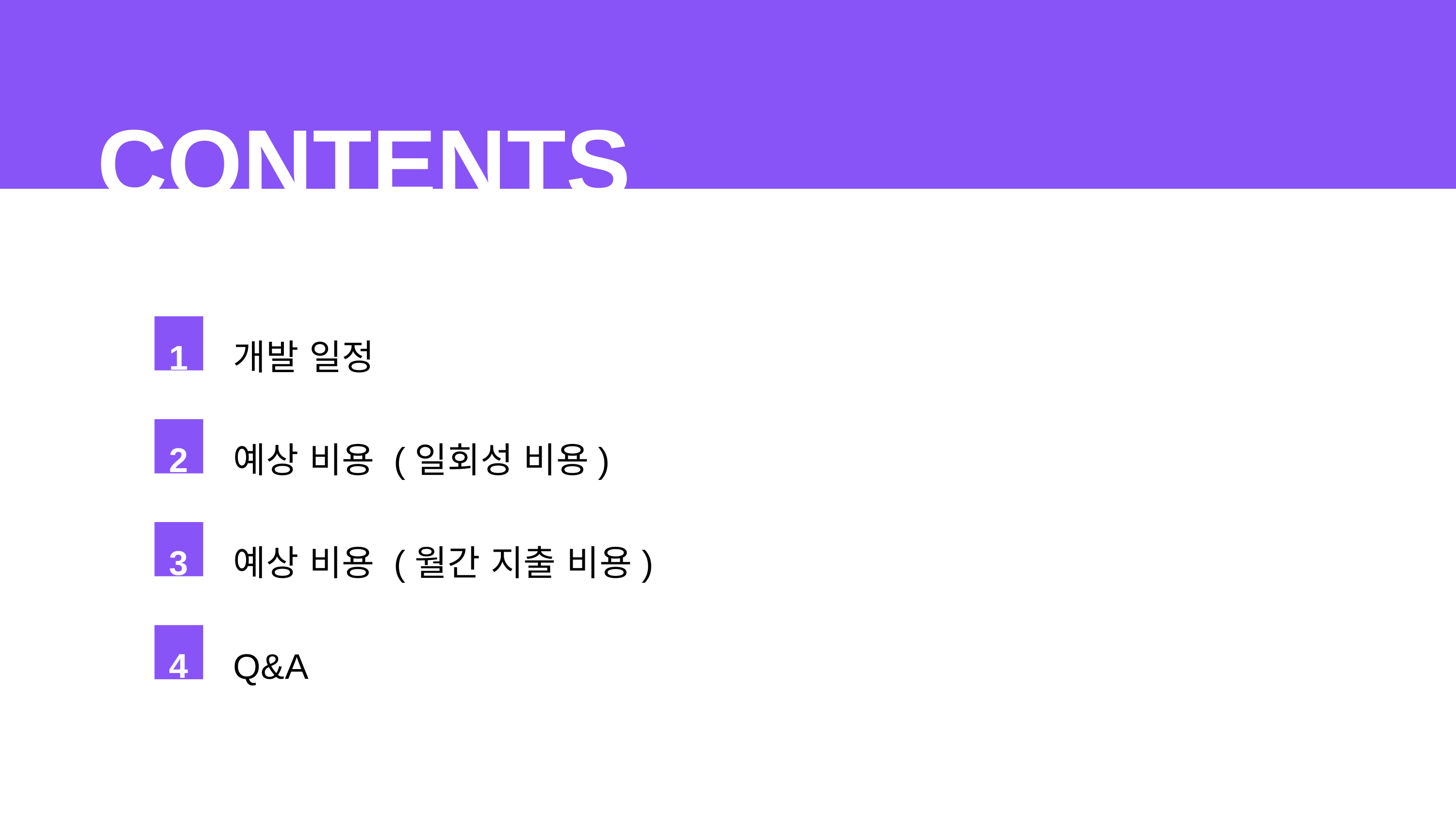

CONTENTS
개발 일정
1

예상 비용 (일회성 비용)
2

예상 비용 (월간 지출 비용)
3

Q&A
4